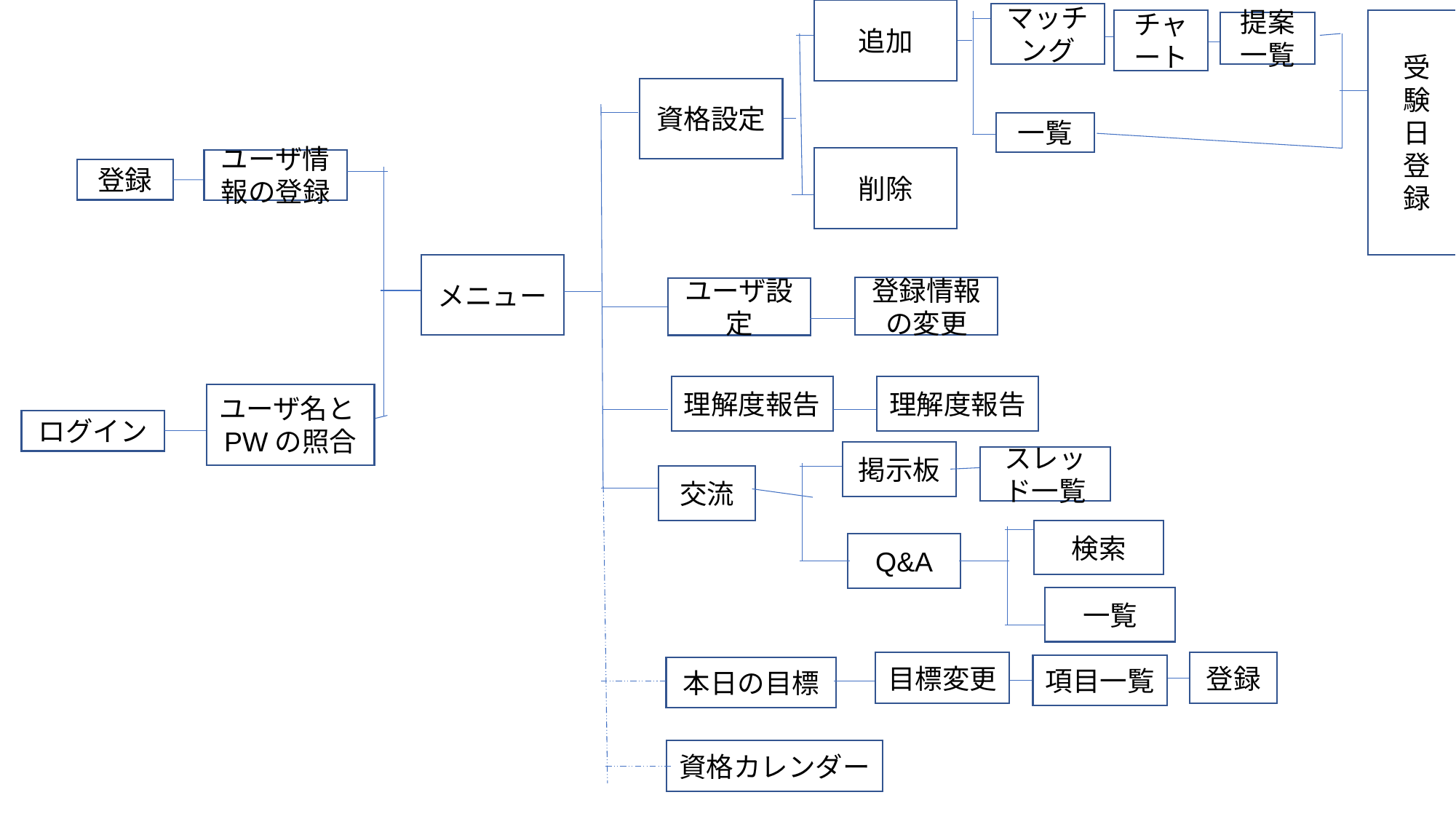

追加
マッチング
チャート
受
験
日
登
録
提案一覧
資格設定
一覧
削除
ユーザ情報の登録
登録
メニュー
登録情報の変更
ユーザ設定
理解度報告
理解度報告
ユーザ名とPWの照合
ログイン
掲示板
スレッド一覧
交流
検索
Q&A
一覧
目標変更
登録
項目一覧
本日の目標
資格カレンダー